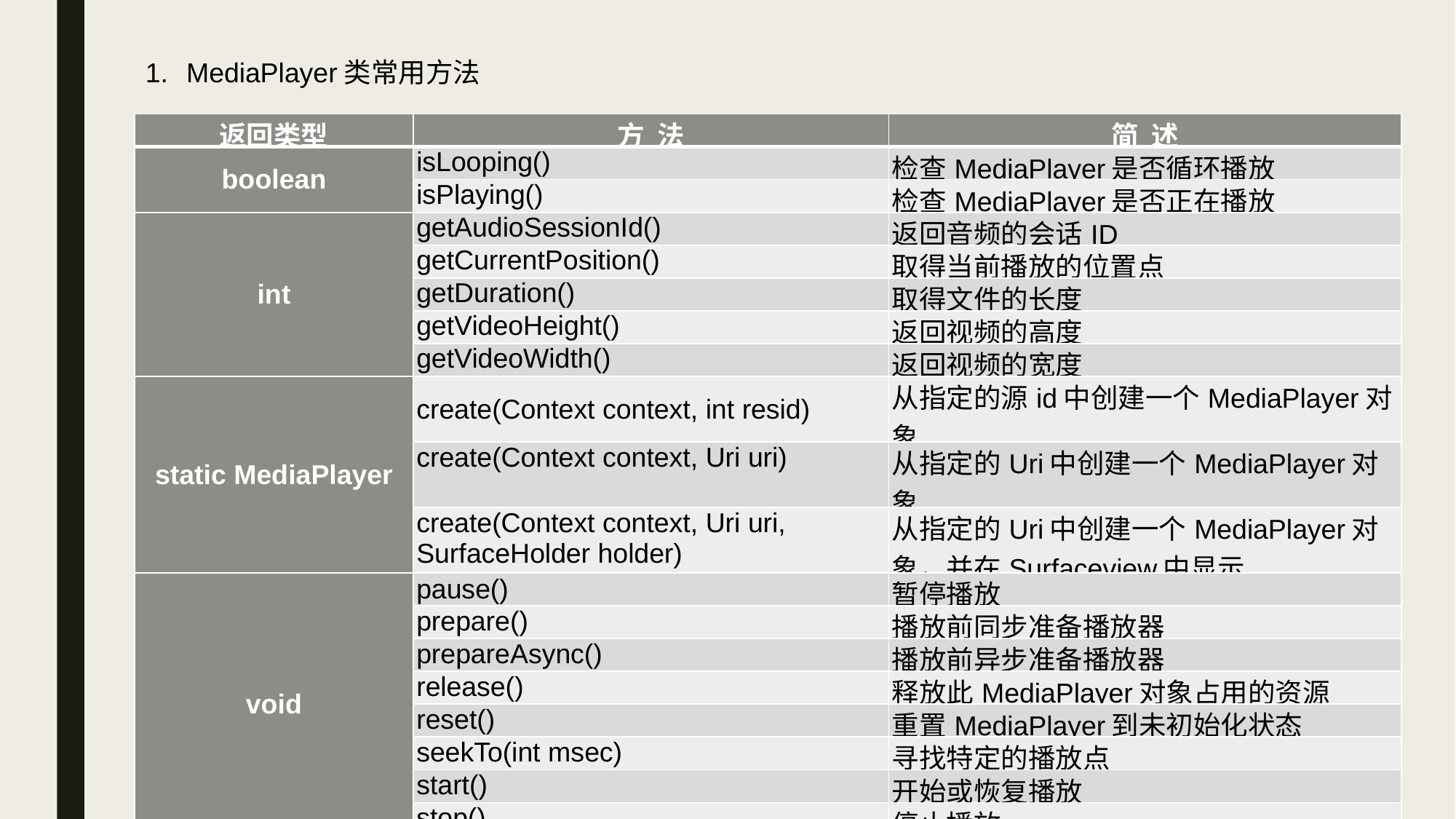

MediaPlayer类常用方法
| 返回类型 | 方 法 | 简 述 |
| --- | --- | --- |
| boolean | isLooping() | 检查MediaPlayer是否循环播放 |
|  | isPlaying() | 检查MediaPlayer是否正在播放 |
| int | getAudioSessionId() | 返回音频的会话ID |
|  | getCurrentPosition() | 取得当前播放的位置点 |
|  | getDuration() | 取得文件的长度 |
|  | getVideoHeight() | 返回视频的高度 |
|  | getVideoWidth() | 返回视频的宽度 |
| static MediaPlayer | create(Context context, int resid) | 从指定的源id中创建一个MediaPlayer对象 |
|  | create(Context context, Uri uri) | 从指定的Uri中创建一个MediaPlayer对象 |
|  | create(Context context, Uri uri, SurfaceHolder holder) | 从指定的Uri中创建一个MediaPlayer对象，并在Surfaceview中显示 |
| void | pause() | 暂停播放 |
|  | prepare() | 播放前同步准备播放器 |
|  | prepareAsync() | 播放前异步准备播放器 |
|  | release() | 释放此MediaPlayer对象占用的资源 |
|  | reset() | 重置MediaPlayer到未初始化状态 |
|  | seekTo(int msec) | 寻找特定的播放点 |
|  | start() | 开始或恢复播放 |
|  | stop() | 停止播放 |